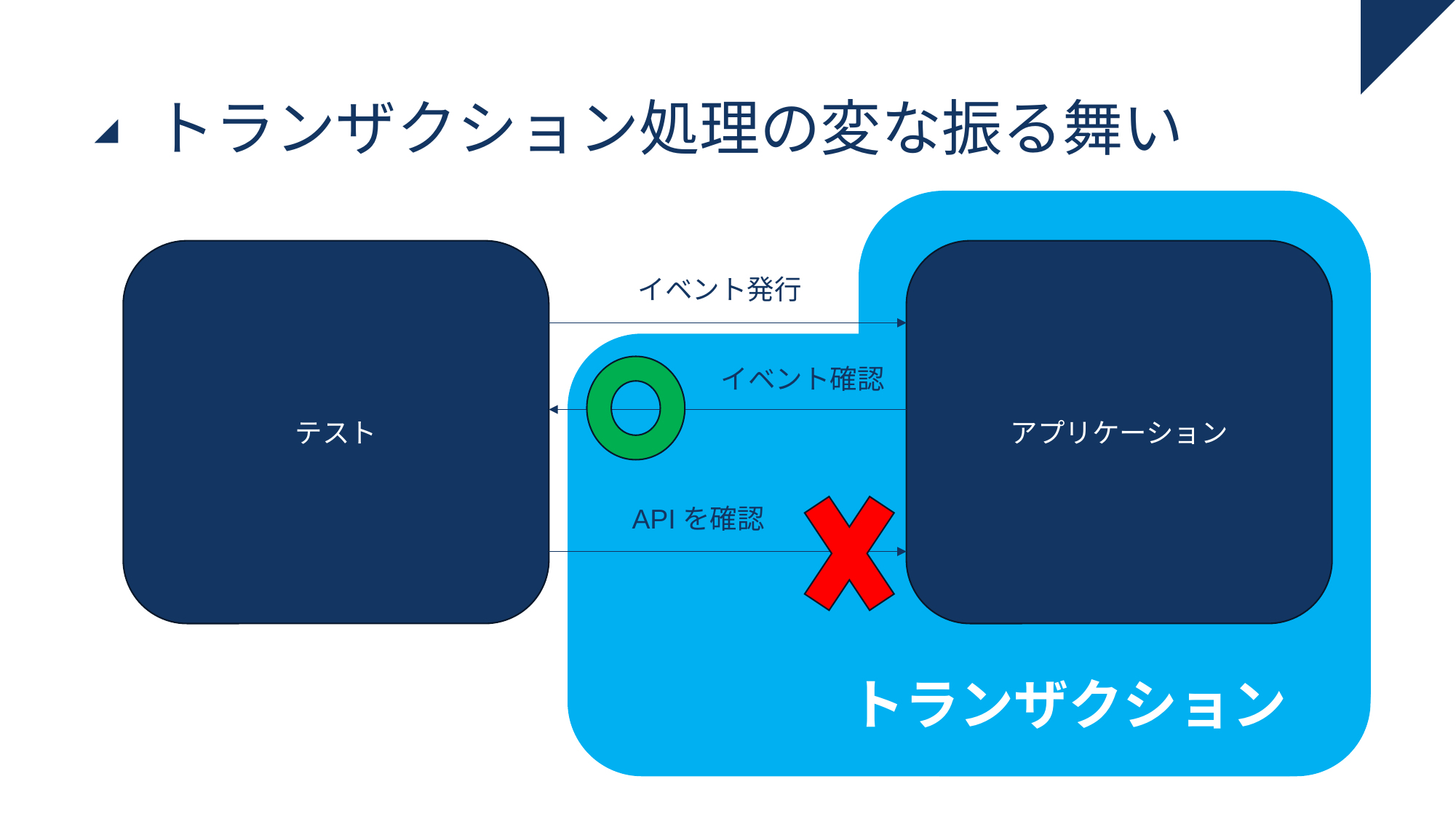

# トランザクション処理の変な振る舞い

テスト
アプリケーション
イベント発行

イベント確認

APIを確認
トランザクション